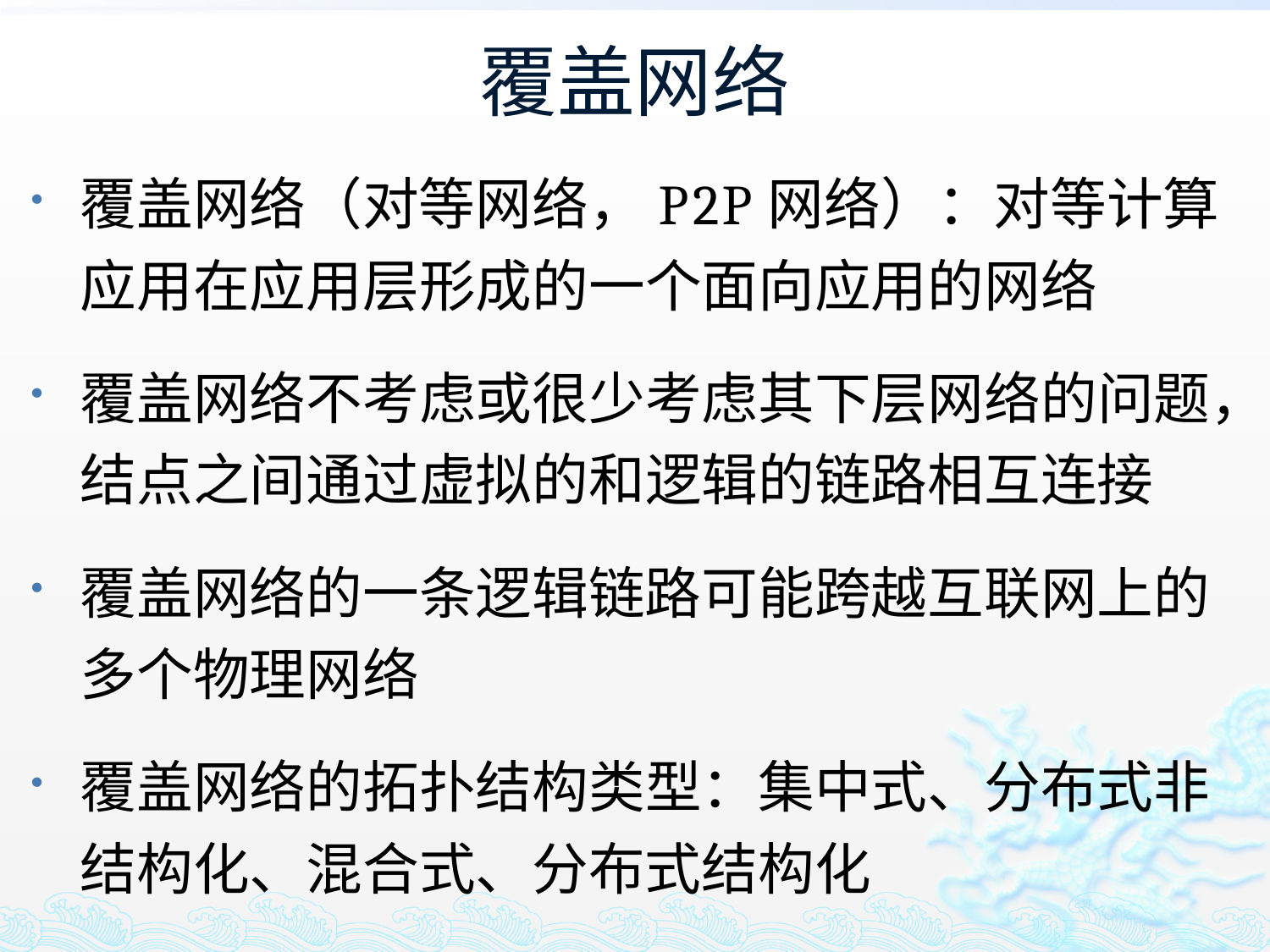

# 覆盖网络
覆盖网络（对等网络，P2P网络）：对等计算应用在应用层形成的一个面向应用的网络
覆盖网络不考虑或很少考虑其下层网络的问题，结点之间通过虚拟的和逻辑的链路相互连接
覆盖网络的一条逻辑链路可能跨越互联网上的多个物理网络
覆盖网络的拓扑结构类型：集中式、分布式非结构化、混合式、分布式结构化